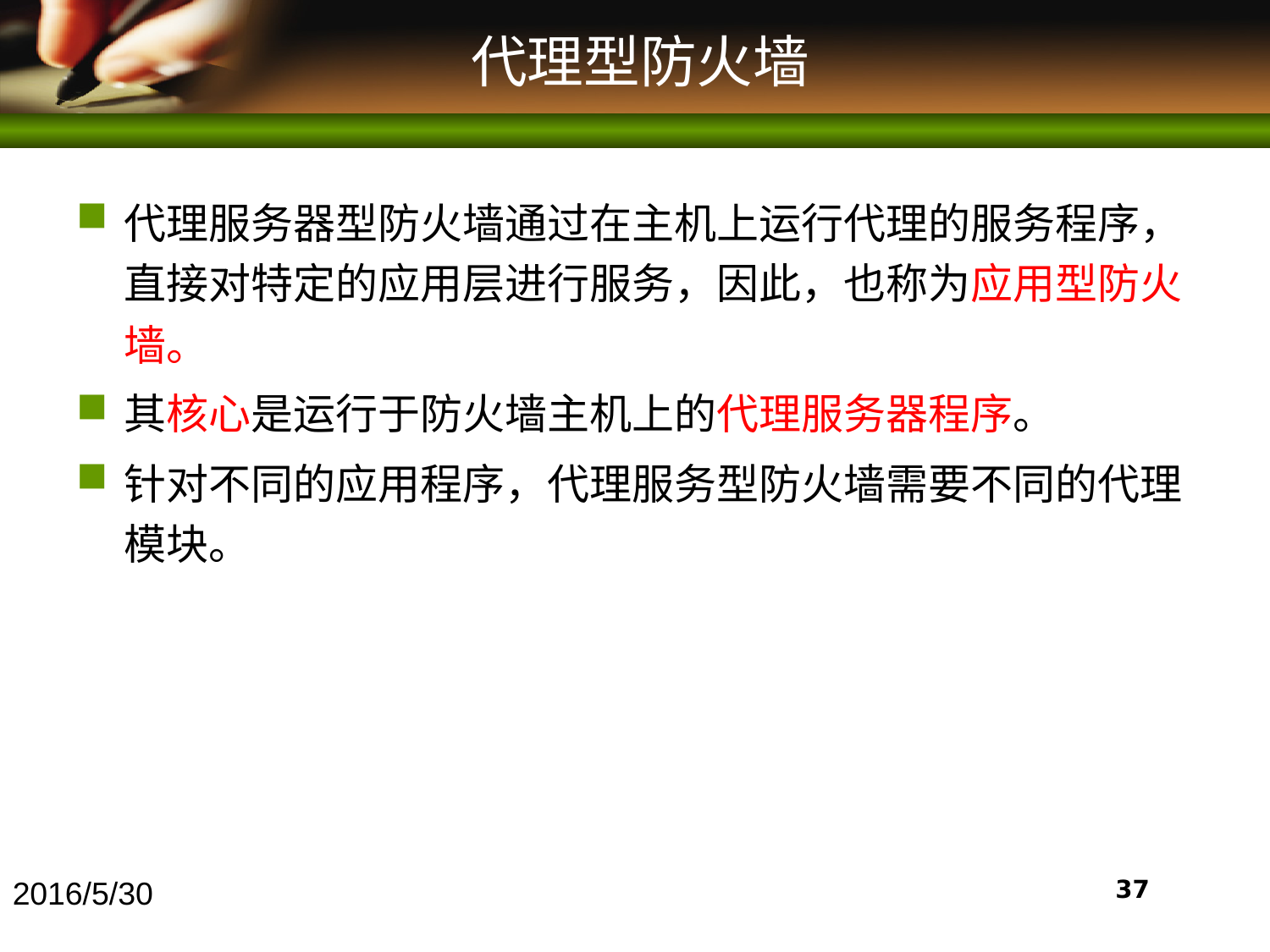

# 代理型防火墙
代理服务器型防火墙通过在主机上运行代理的服务程序，直接对特定的应用层进行服务，因此，也称为应用型防火墙。
其核心是运行于防火墙主机上的代理服务器程序。
针对不同的应用程序，代理服务型防火墙需要不同的代理模块。
2016/5/30

37